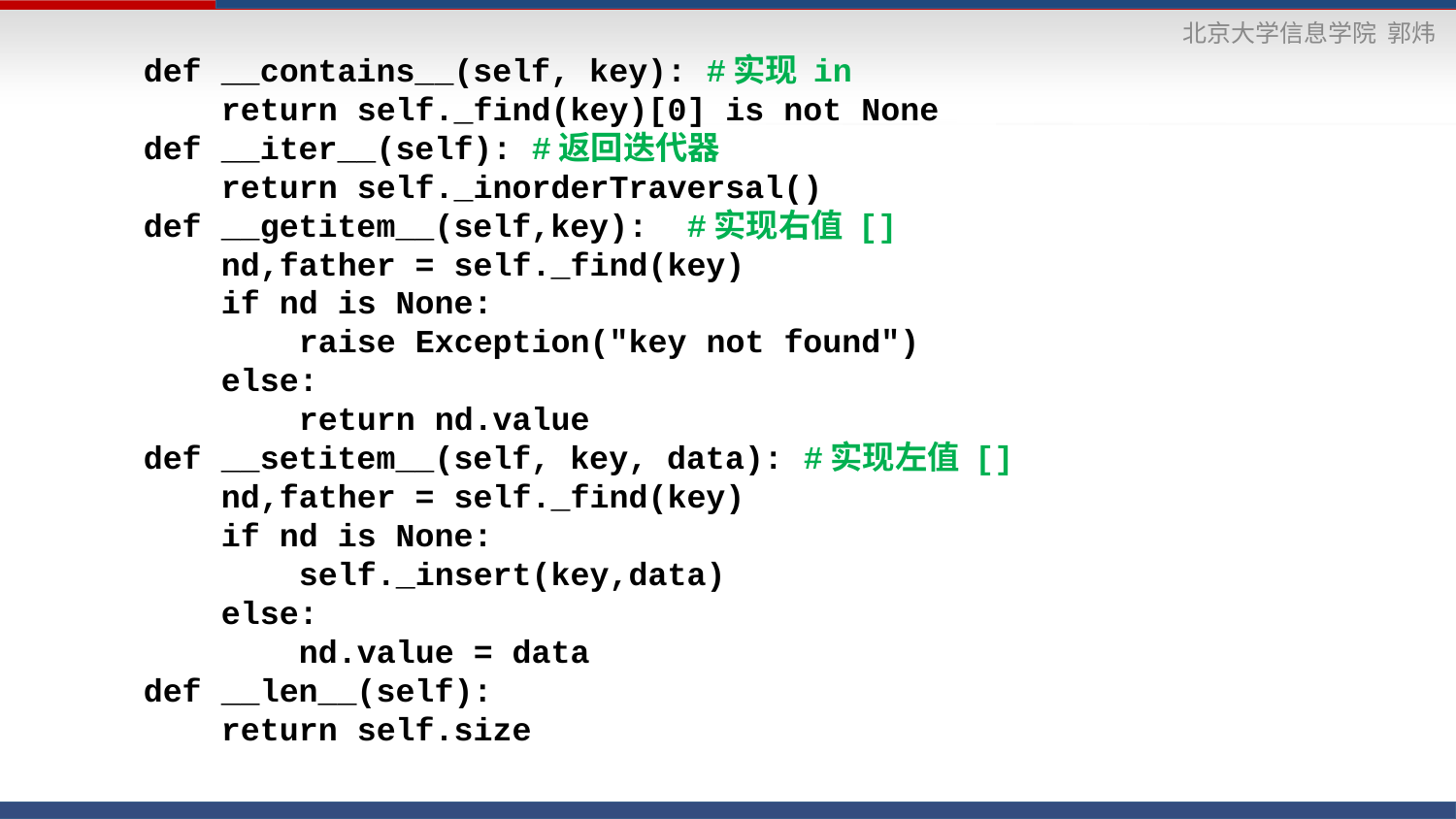

def __contains__(self, key): #实现 in
        return self._find(key)[0] is not None
    def __iter__(self): #返回迭代器
        return self._inorderTraversal()
    def __getitem__(self,key):  #实现右值 []
        nd,father = self._find(key)
        if nd is None:
            raise Exception("key not found")
        else:
            return nd.value
    def __setitem__(self, key, data): #实现左值 []
        nd,father = self._find(key)
        if nd is None:
            self._insert(key,data)
        else:
            nd.value = data
    def __len__(self):
        return self.size
24